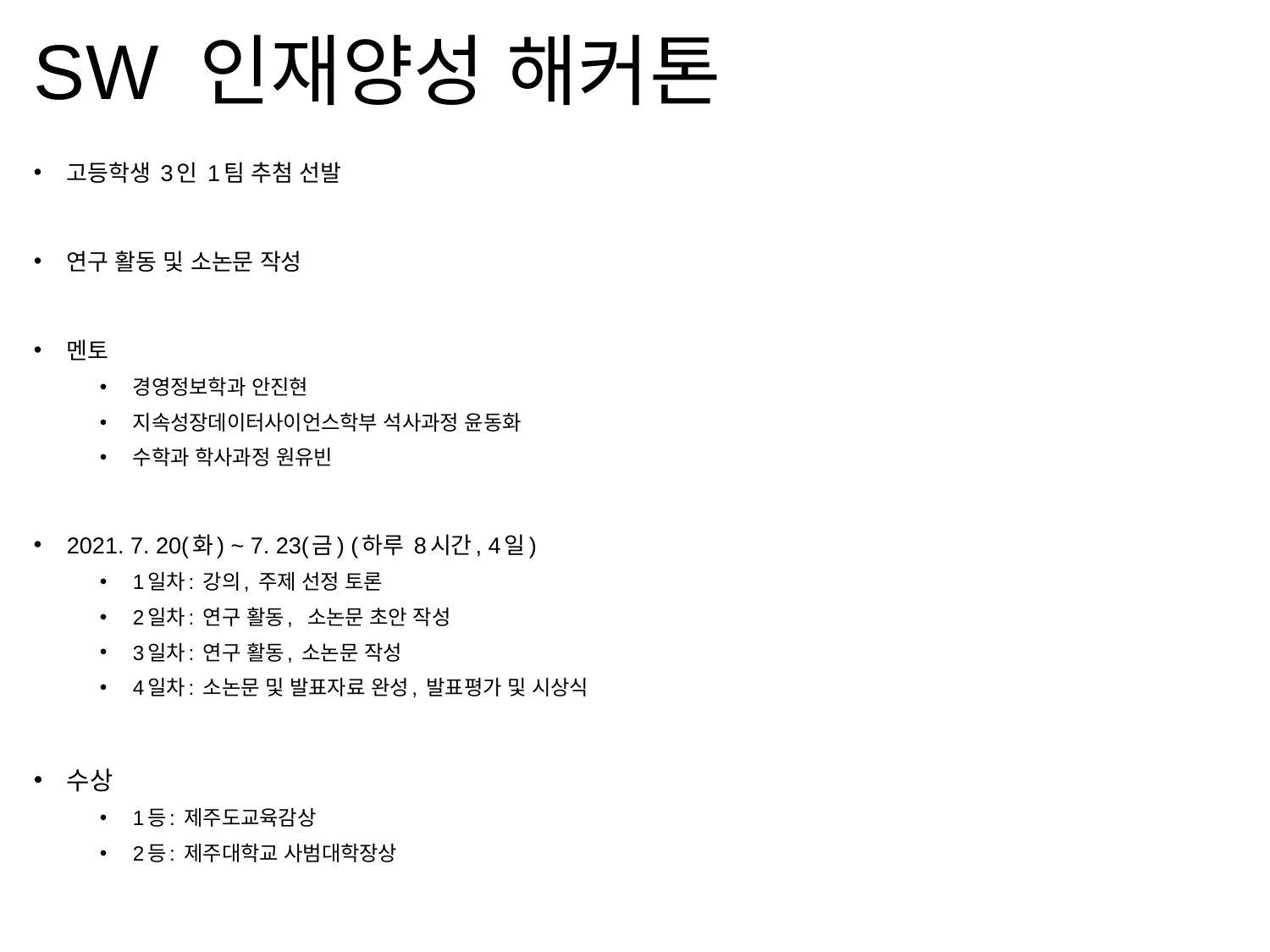

# SW 인재양성 해커톤
고등학생 3인 1팀 추첨 선발

연구 활동 및 소논문 작성

멘토
경영정보학과 안진현
지속성장데이터사이언스학부 석사과정 윤동화
수학과 학사과정 원유빈

2021. 7. 20(화) ~ 7. 23(금) (하루 8시간, 4일)
1일차: 강의, 주제 선정 토론
2일차: 연구 활동,  소논문 초안 작성
3일차: 연구 활동, 소논문 작성
4일차: 소논문 및 발표자료 완성, 발표평가 및 시상식

수상
1등: 제주도교육감상
2등: 제주대학교 사범대학장상